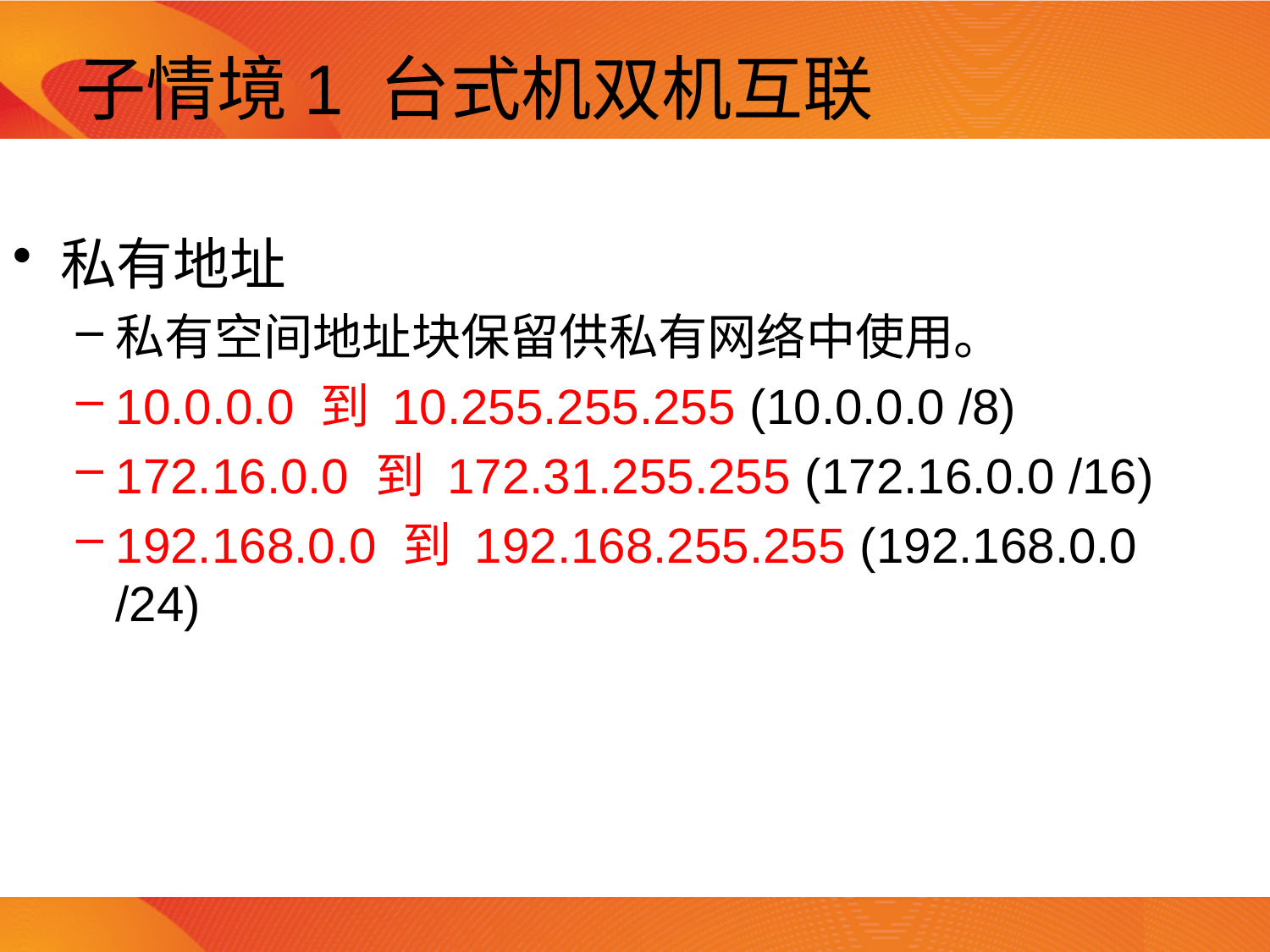

# 子情境1 台式机双机互联
私有地址
私有空间地址块保留供私有网络中使用。
10.0.0.0 到 10.255.255.255 (10.0.0.0 /8)
172.16.0.0 到 172.31.255.255 (172.16.0.0 /16)
192.168.0.0 到 192.168.255.255 (192.168.0.0 /24)